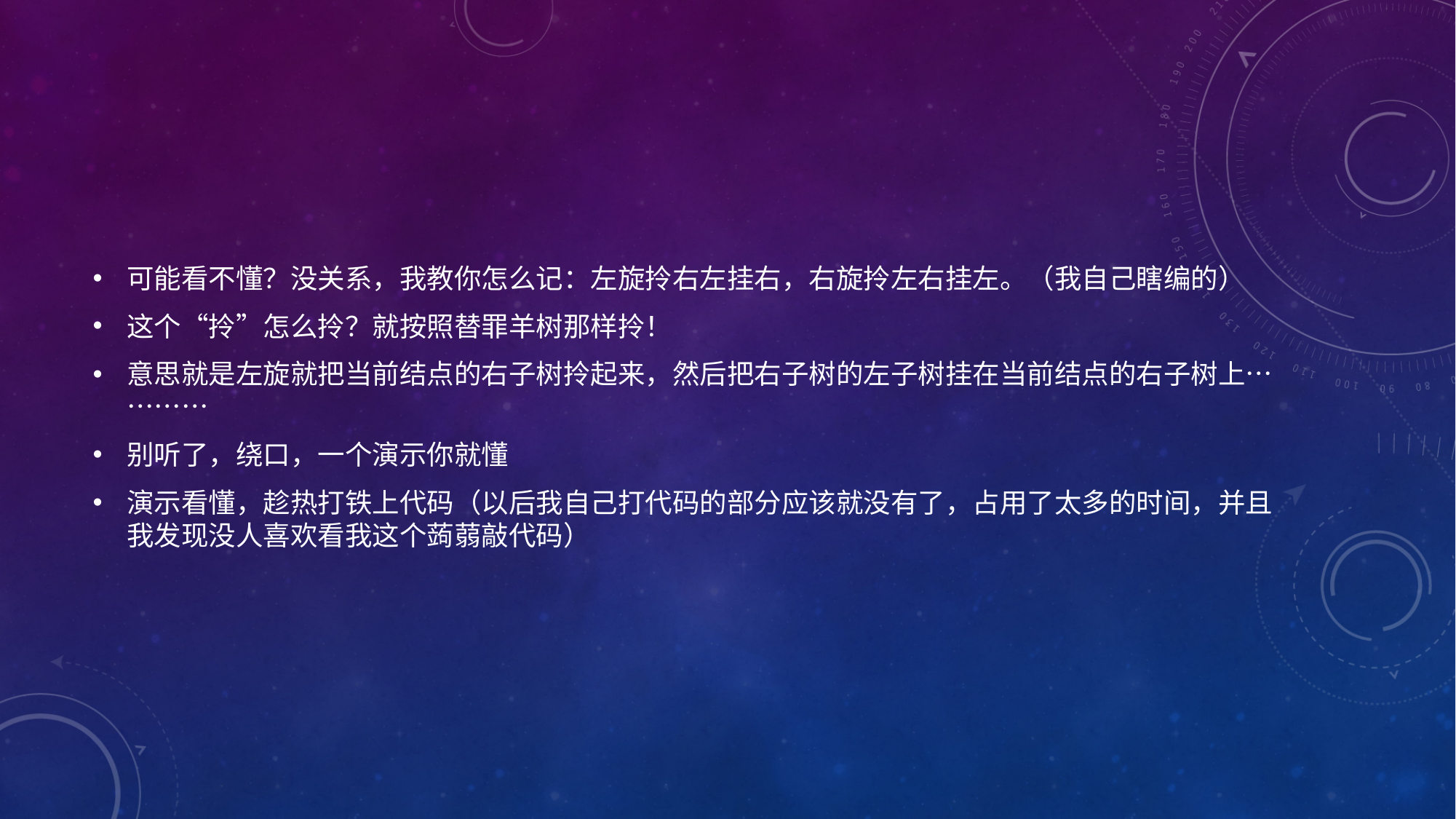

可能看不懂？没关系，我教你怎么记：左旋拎右左挂右，右旋拎左右挂左。（我自己瞎编的）
这个“拎”怎么拎？就按照替罪羊树那样拎！
意思就是左旋就把当前结点的右子树拎起来，然后把右子树的左子树挂在当前结点的右子树上…………
别听了，绕口，一个演示你就懂
演示看懂，趁热打铁上代码（以后我自己打代码的部分应该就没有了，占用了太多的时间，并且我发现没人喜欢看我这个蒟蒻敲代码）